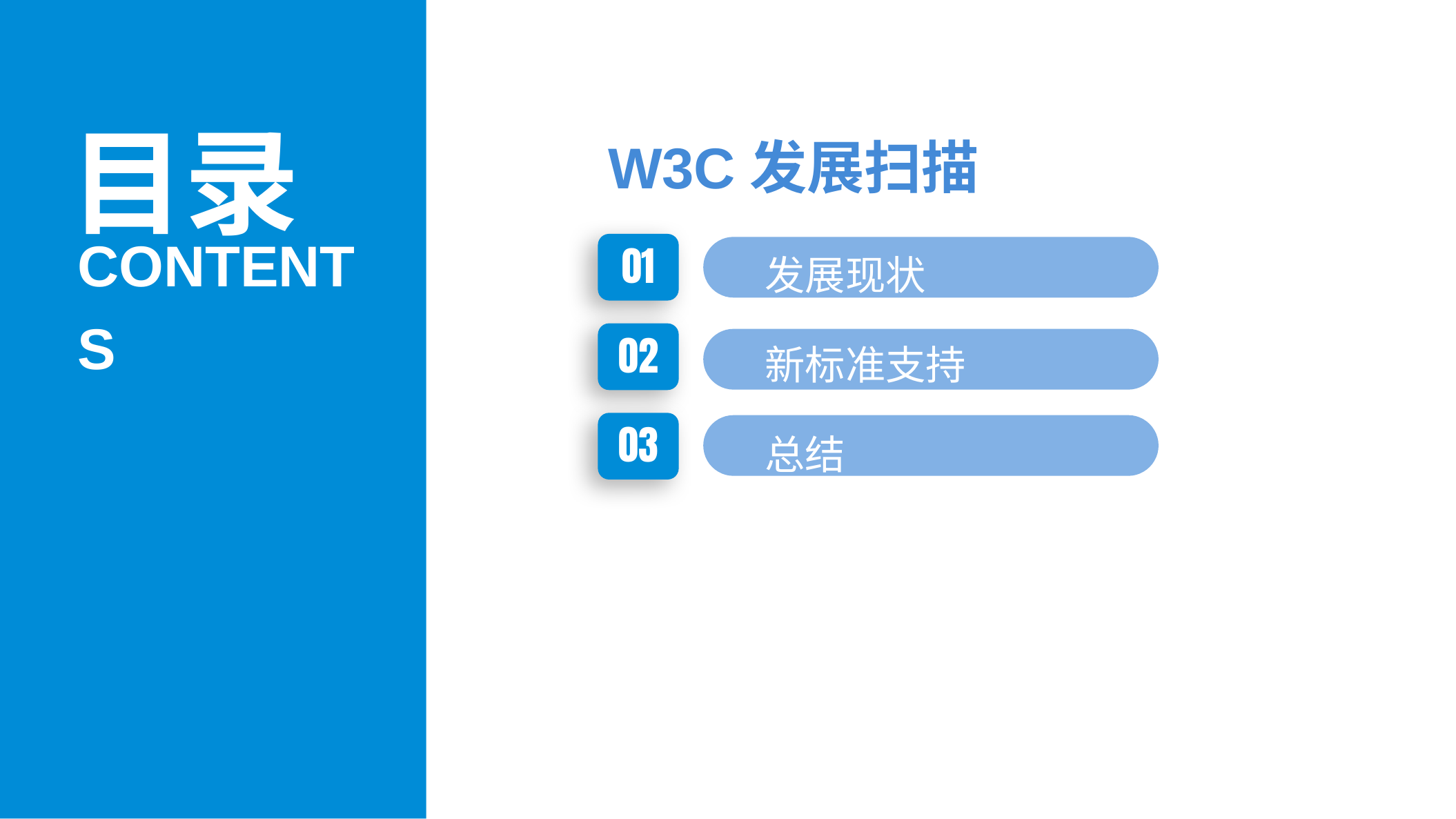

目录
W3C发展扫描
contents
01
发展现状

02
新标准支持

03
总结

总结